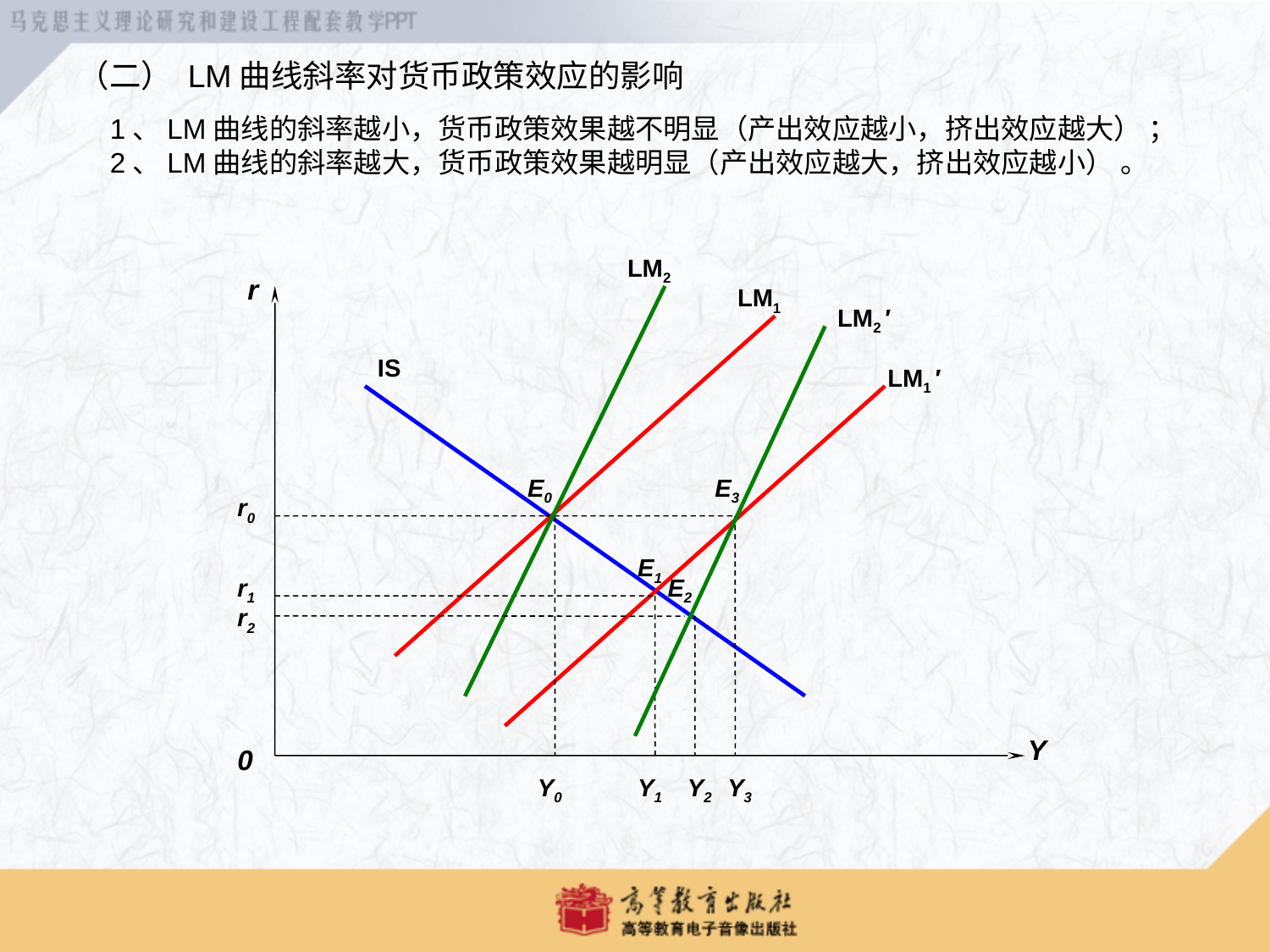

# （二） LM曲线斜率对货币政策效应的影响 1、LM曲线的斜率越小，货币政策效果越不明显（产出效应越小，挤出效应越大） ； 2、LM曲线的斜率越大，货币政策效果越明显（产出效应越大，挤出效应越小） 。
LM2
r
LM1

LM2 ′

IS
LM1 ′

E3
E0
r0

E1
r1
E2
r2

Y
0

Y0
Y1
Y2
Y3
23